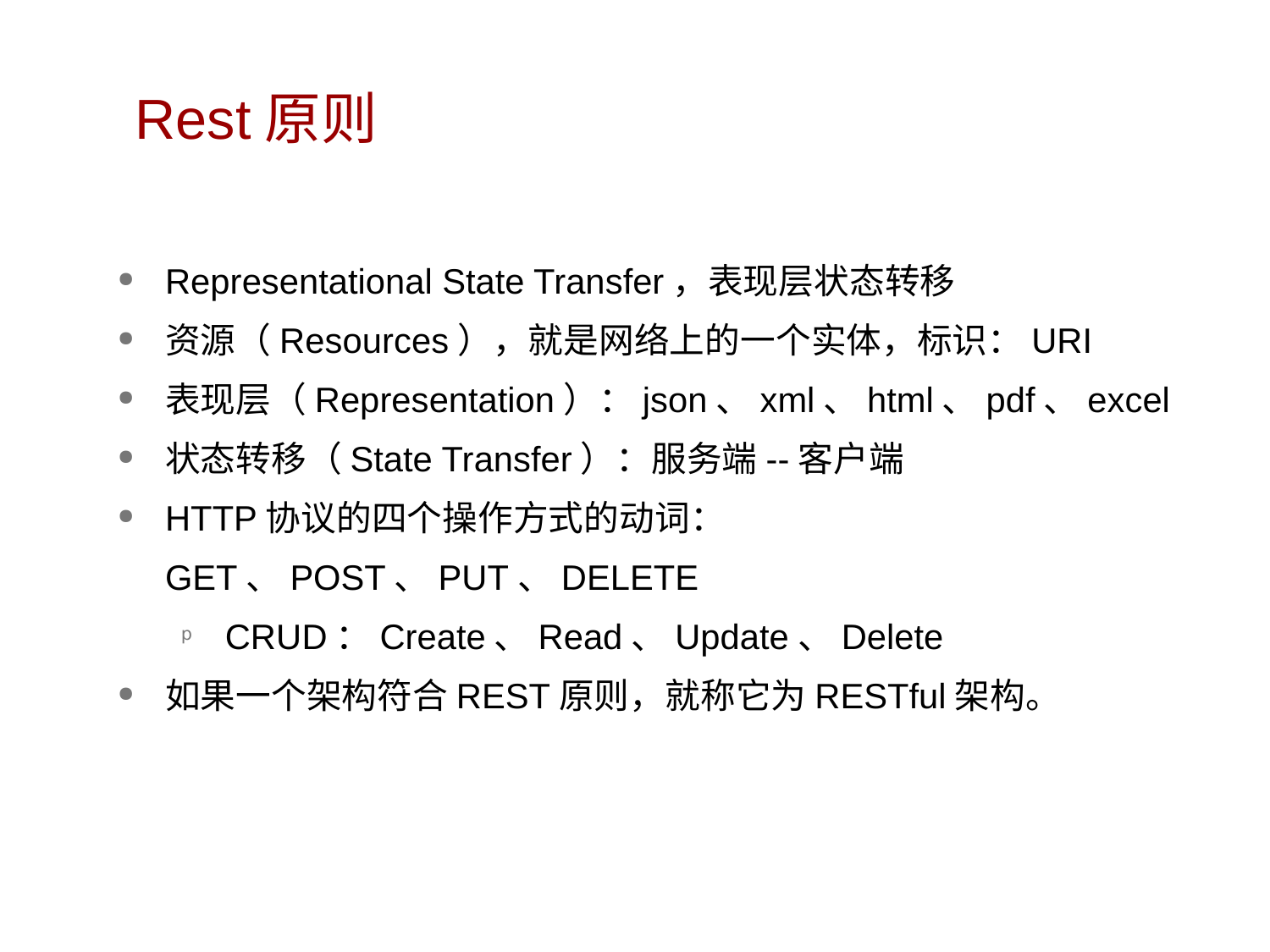

# Rest原则
Representational State Transfer，表现层状态转移
资源（Resources），就是网络上的一个实体，标识：URI
表现层（Representation）：json、xml、html、pdf、excel
状态转移（State Transfer）：服务端--客户端
HTTP协议的四个操作方式的动词：GET、POST、PUT、DELETE
CRUD：Create、Read、Update、Delete
如果一个架构符合REST原则，就称它为RESTful架构。